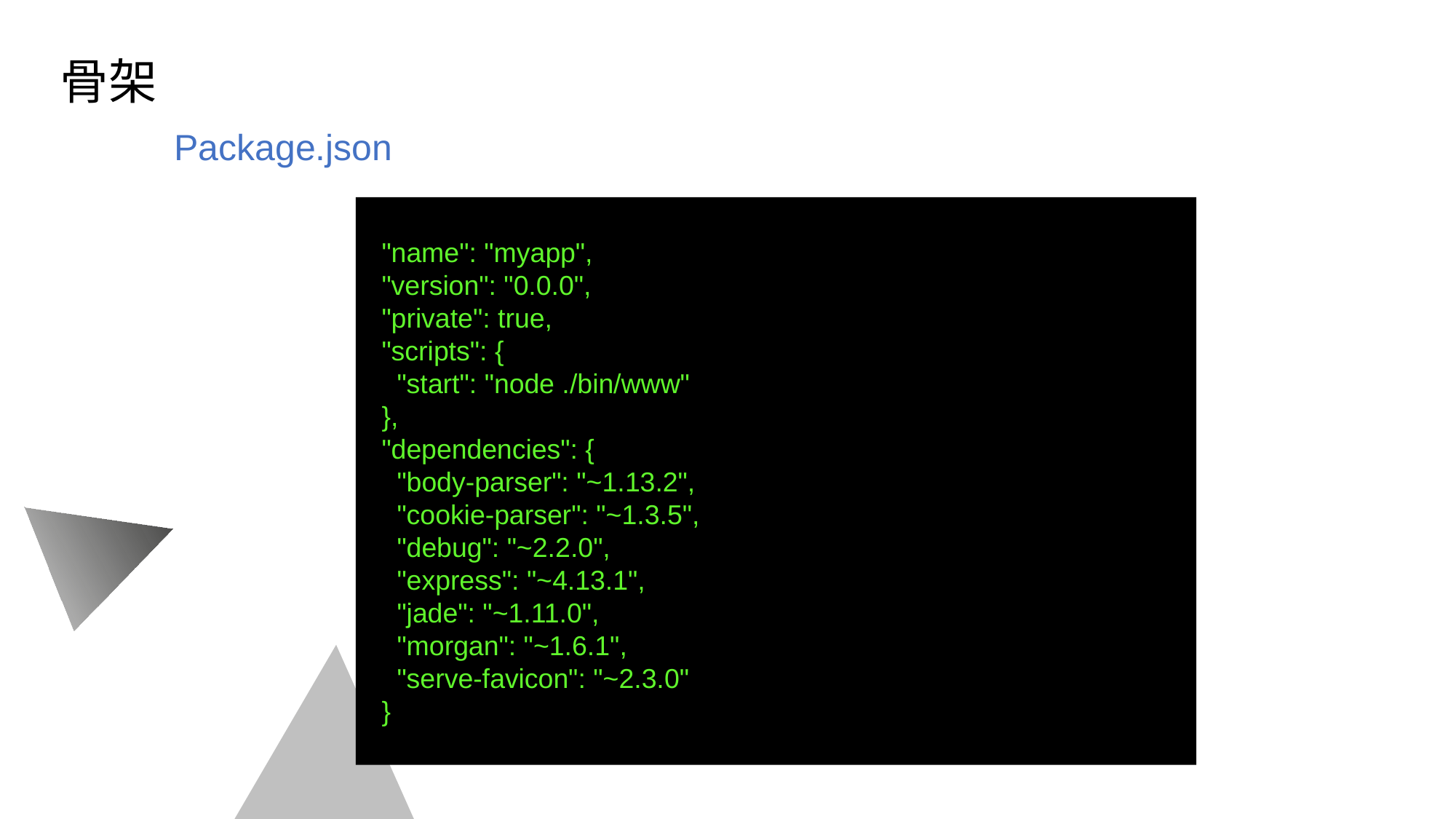

# 目录 CONTENTS
骨架
Package.json
{
  "name": "myapp",
  "version": "0.0.0",
  "private": true,
  "scripts": {
    "start": "node ./bin/www"
  },
  "dependencies": {
    "body-parser": "~1.13.2",
    "cookie-parser": "~1.3.5",
    "debug": "~2.2.0",
    "express": "~4.13.1",
    "jade": "~1.11.0",
    "morgan": "~1.6.1",
    "serve-favicon": "~2.3.0"
  }
}
公司介绍
COMPANY PROFILE
我们坚持以客户为中心，快速响应客户需求，持续为客户创造长期价值进而成就客户
市场分析
MARKET ANALYSIS
我们坚持以客户为中心，快速响应客户需求，持续为客户创造长期价值进而成就客户
产品服务
PRODUCT SERVICE
我们坚持以客户为中心，快速响应客户需求，持续为客户创造长期价值进而成就客户
财务分析
FINANCIAL ANALYSIS
我们坚持以客户为中心，快速响应客户需求，持续为客户创造长期价值进而成就客户

5